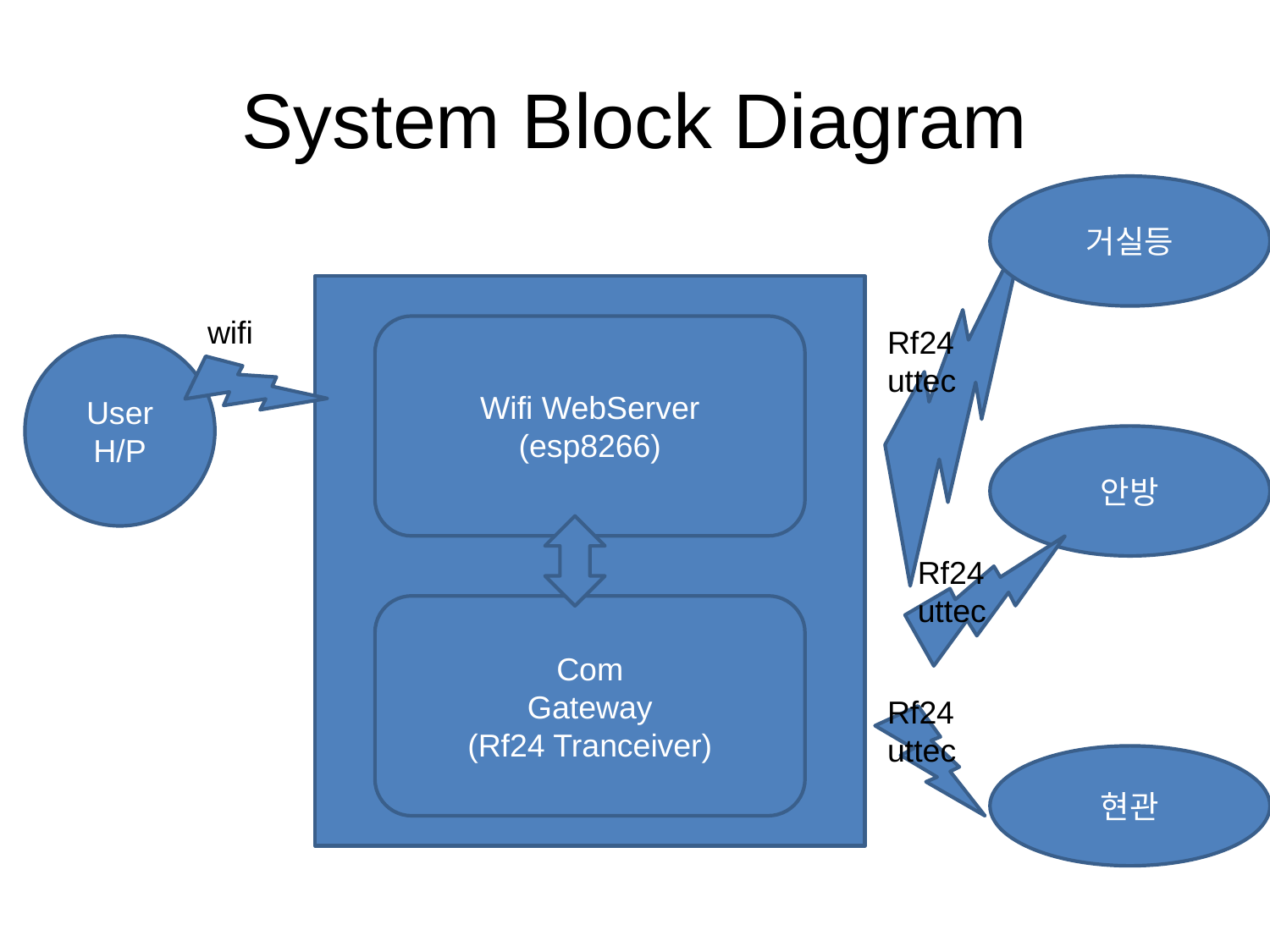

# System Block Diagram
거실등

wifi
Wifi WebServer
(esp8266)
Rf24
uttec
User
H/P

안방

Rf24
uttec
Com
Gateway
(Rf24 Tranceiver)
Rf24
uttec

현관